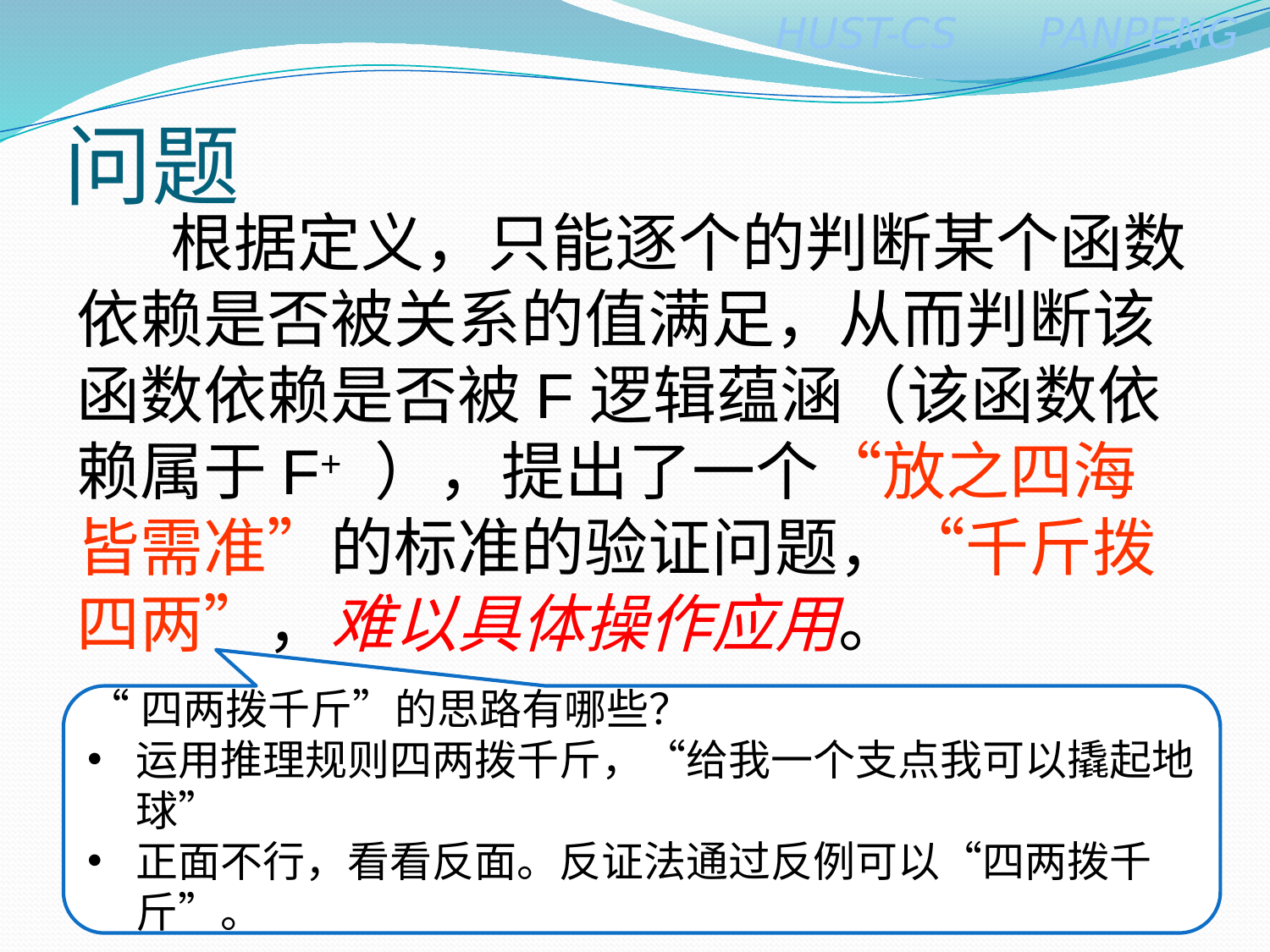

# 问题
        根据定义，只能逐个的判断某个函数依赖是否被关系的值满足，从而判断该函数依赖是否被F逻辑蕴涵（该函数依赖属于F+ ），提出了一个“放之四海皆需准”的标准的验证问题，“千斤拨四两”，难以具体操作应用。
“四两拨千斤”的思路有哪些？
运用推理规则四两拨千斤，“给我一个支点我可以撬起地球”
正面不行，看看反面。反证法通过反例可以“四两拨千斤”。
55